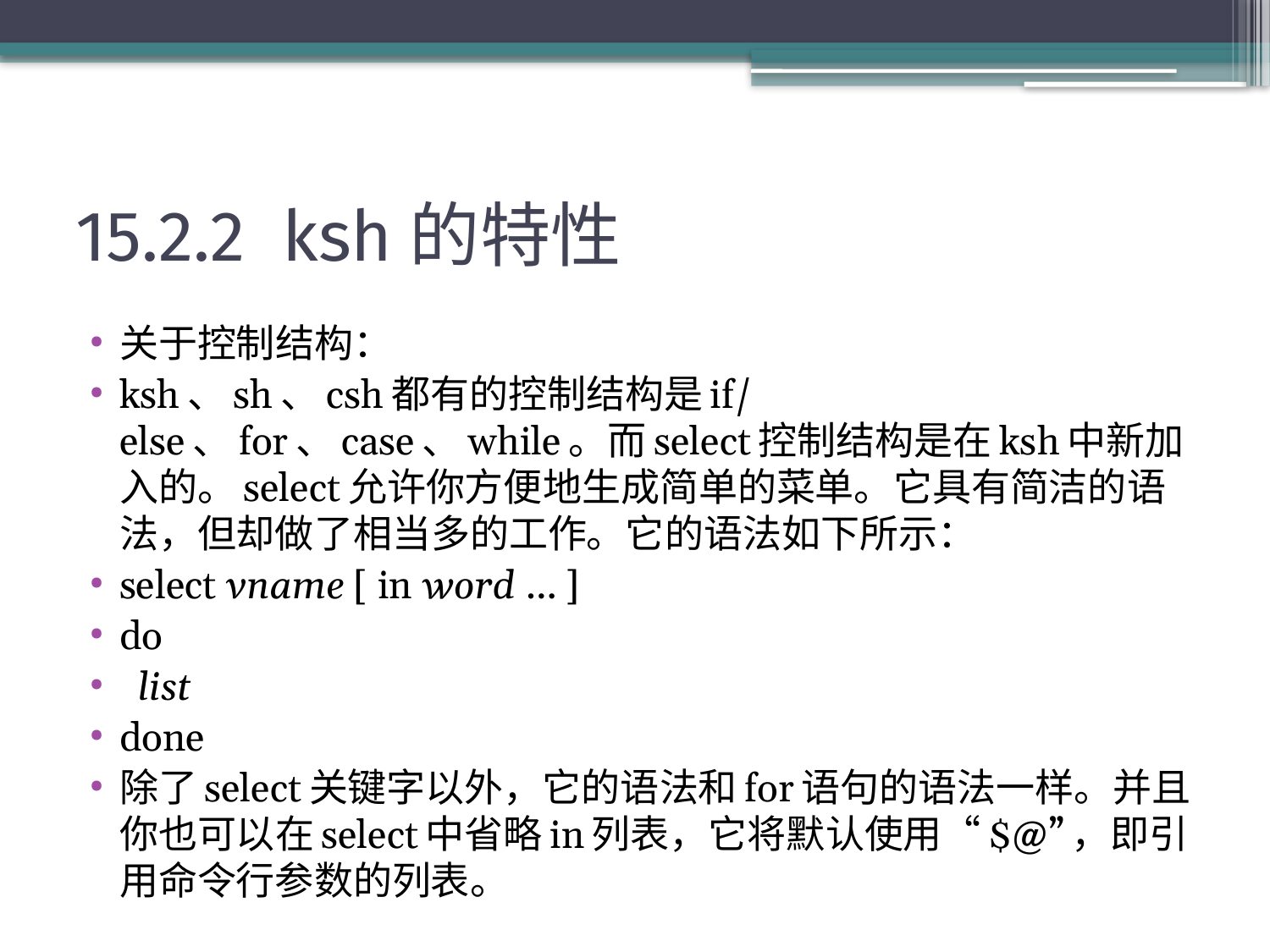

# 15.2.2  ksh的特性
关于控制结构：
ksh、sh、csh都有的控制结构是if/else、for、case、while。而select控制结构是在ksh中新加入的。select允许你方便地生成简单的菜单。它具有简洁的语法，但却做了相当多的工作。它的语法如下所示：
select vname [ in word … ]
do
  list
done
除了select关键字以外，它的语法和for语句的语法一样。并且你也可以在select中省略in列表，它将默认使用“$@”，即引用命令行参数的列表。